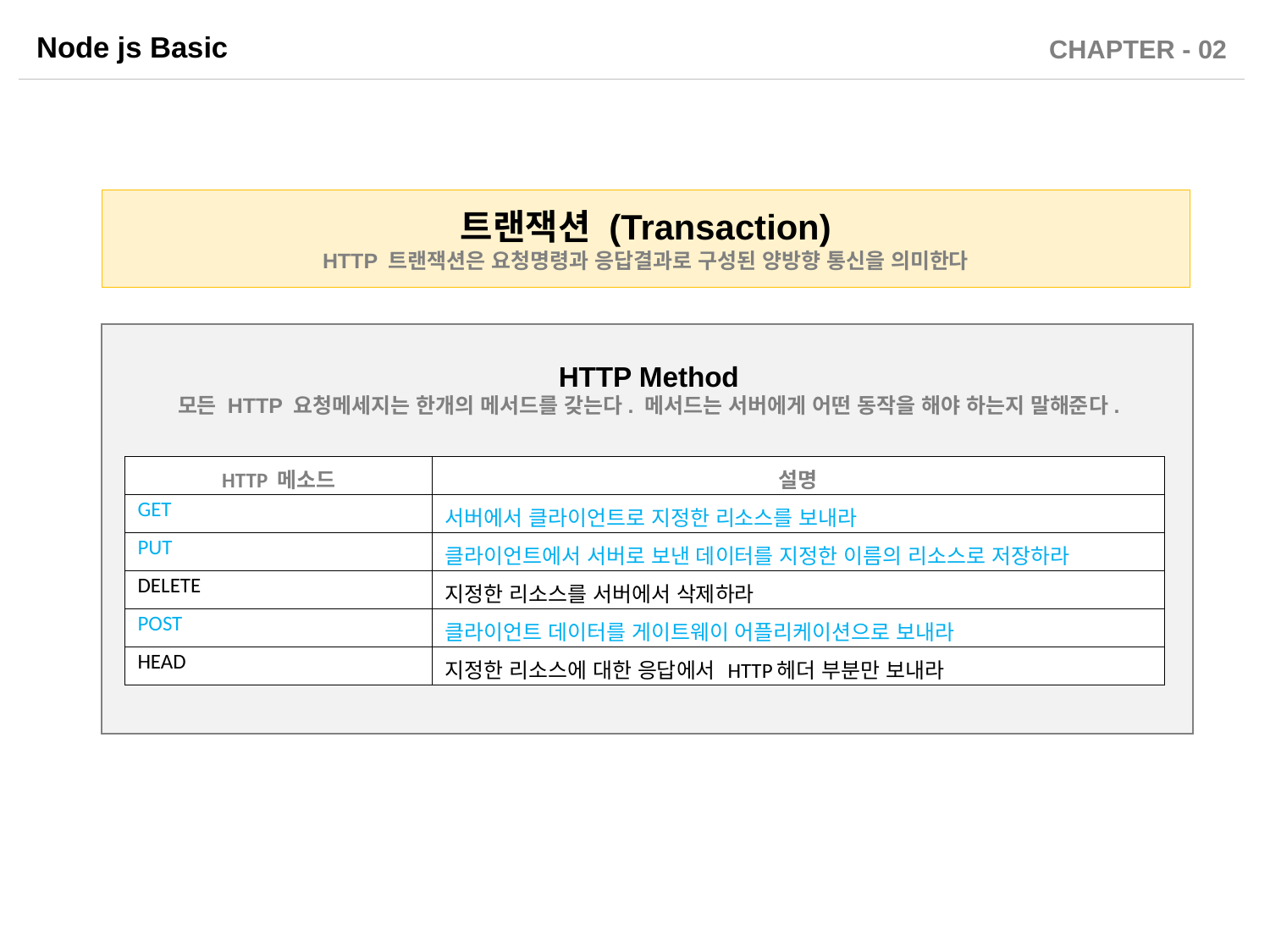

트랜잭션 (Transaction)
HTTP 트랜잭션은 요청명령과 응답결과로 구성된 양방향 통신을 의미한다

HTTP Method
모든 HTTP 요청메세지는 한개의 메서드를 갖는다. 메서드는 서버에게 어떤 동작을 해야 하는지 말해준다.
| HTTP 메소드 | 설명 |
| --- | --- |
| GET | 서버에서 클라이언트로 지정한 리소스를 보내라 |
| PUT | 클라이언트에서 서버로 보낸 데이터를 지정한 이름의 리소스로 저장하라 |
| DELETE | 지정한 리소스를 서버에서 삭제하라 |
| POST | 클라이언트 데이터를 게이트웨이 어플리케이션으로 보내라 |
| HEAD | 지정한 리소스에 대한 응답에서 HTTP헤더 부분만 보내라 |